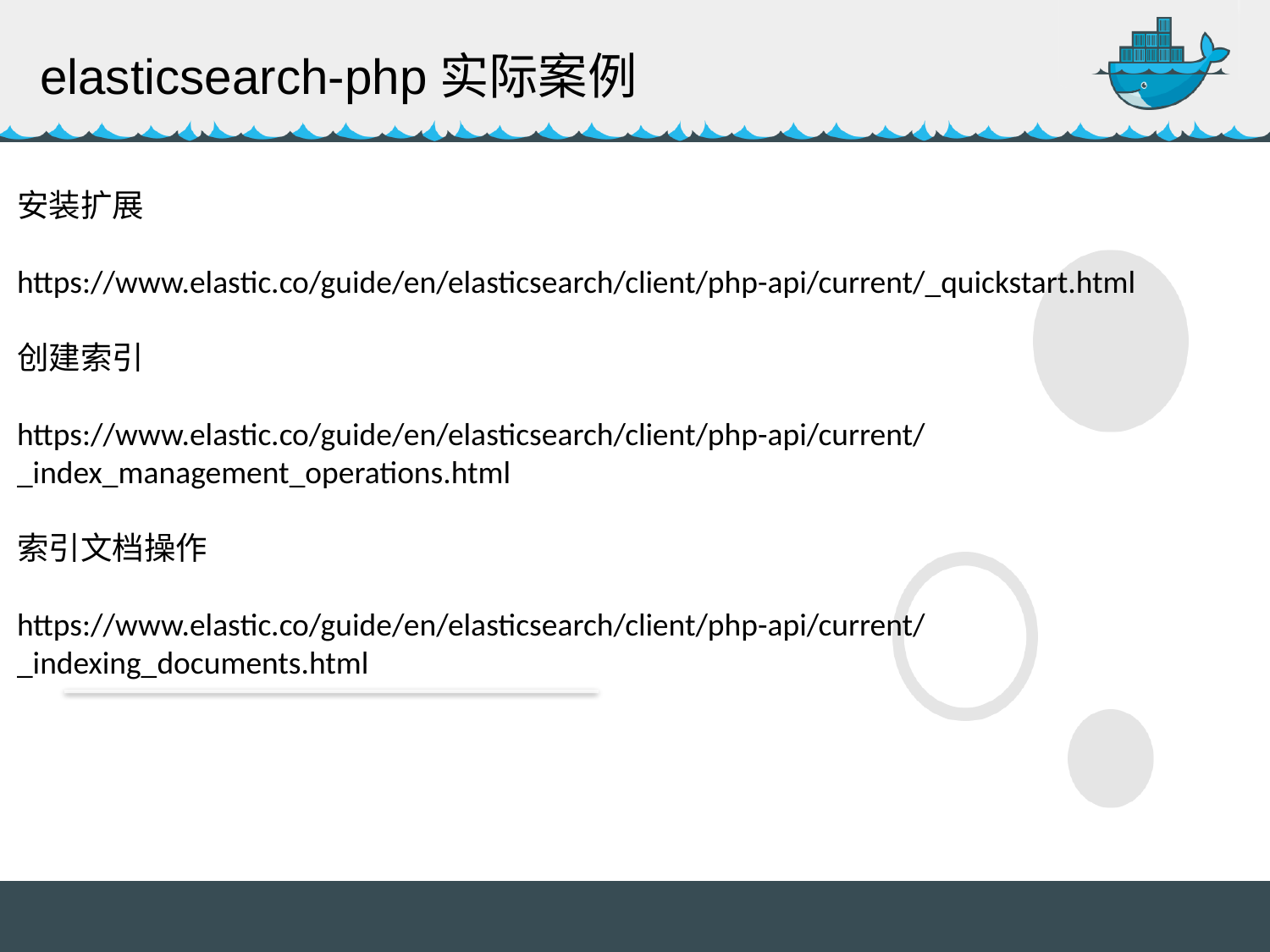

elasticsearch-php实际案例
安装扩展

https://www.elastic.co/guide/en/elasticsearch/client/php-api/current/_quickstart.html

创建索引

https://www.elastic.co/guide/en/elasticsearch/client/php-api/current/_index_management_operations.html

索引文档操作

https://www.elastic.co/guide/en/elasticsearch/client/php-api/current/_indexing_documents.html